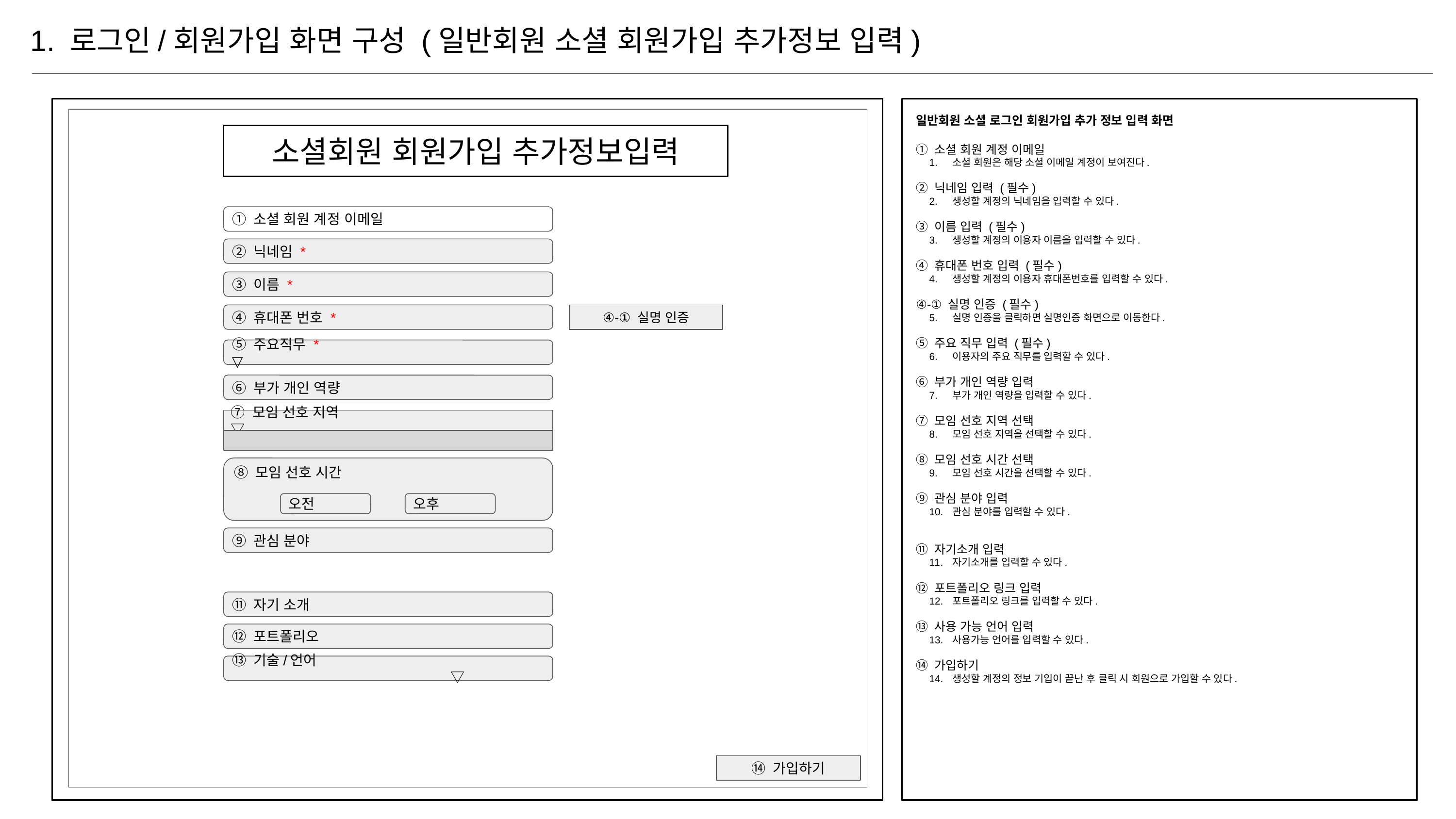

# 1. 로그인/회원가입 화면 구성 (일반회원 소셜 회원가입 추가정보 입력)
일반회원 소셜 로그인 회원가입 추가 정보 입력 화면

① 소셜 회원 계정 이메일
소셜 회원은 해당 소셜 이메일 계정이 보여진다.

② 닉네임 입력 (필수)
생성할 계정의 닉네임을 입력할 수 있다.

③ 이름 입력 (필수)
생성할 계정의 이용자 이름을 입력할 수 있다.

④ 휴대폰 번호 입력 (필수)
생성할 계정의 이용자 휴대폰번호를 입력할 수 있다.

④-① 실명 인증 (필수)
실명 인증을 클릭하면 실명인증 화면으로 이동한다.

⑤ 주요 직무 입력 (필수)
이용자의 주요 직무를 입력할 수 있다.

⑥ 부가 개인 역량 입력
부가 개인 역량을 입력할 수 있다.

⑦ 모임 선호 지역 선택
모임 선호 지역을 선택할 수 있다.

⑧ 모임 선호 시간 선택
모임 선호 시간을 선택할 수 있다.

⑨ 관심 분야 입력
관심 분야를 입력할 수 있다.

⑪ 자기소개 입력
자기소개를 입력할 수 있다.

⑫ 포트폴리오 링크 입력
포트폴리오 링크를 입력할 수 있다.

⑬ 사용 가능 언어 입력
사용가능 언어를 입력할 수 있다.

⑭ 가입하기
생성할 계정의 정보 기입이 끝난 후 클릭 시 회원으로 가입할 수 있다.

소셜회원 회원가입 추가정보입력
① 소셜 회원 계정 이메일
② 닉네임 *
③ 이름 *
④ 휴대폰 번호 *
④-① 실명 인증
⑤ 주요직무 *                                                      ▽
⑥ 부가 개인 역량
⑦ 모임 선호 지역                                                ▽

⑧ 모임 선호 시간

오전
오후
⑨ 관심 분야
⑪ 자기 소개
⑫ 포트폴리오
⑬ 기술/언어   						▽
⑭ 가입하기